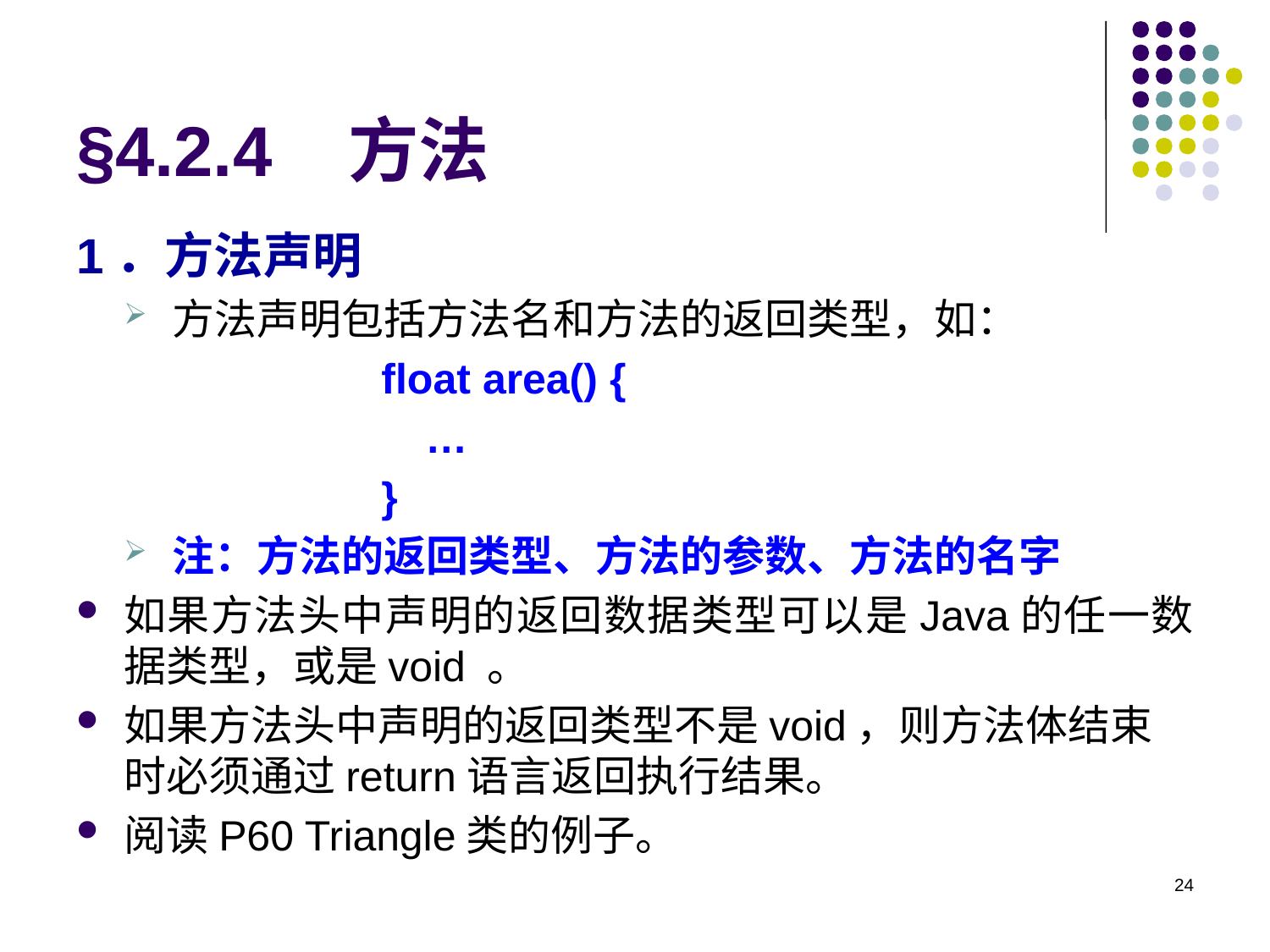

# §4.2.4   方法
1．方法声明
方法声明包括方法名和方法的返回类型，如：
float area() {
	…
}
注：方法的返回类型、方法的参数、方法的名字
如果方法头中声明的返回数据类型可以是Java的任一数据类型，或是void 。
如果方法头中声明的返回类型不是void，则方法体结束时必须通过return语言返回执行结果。
阅读P60 Triangle类的例子。

24